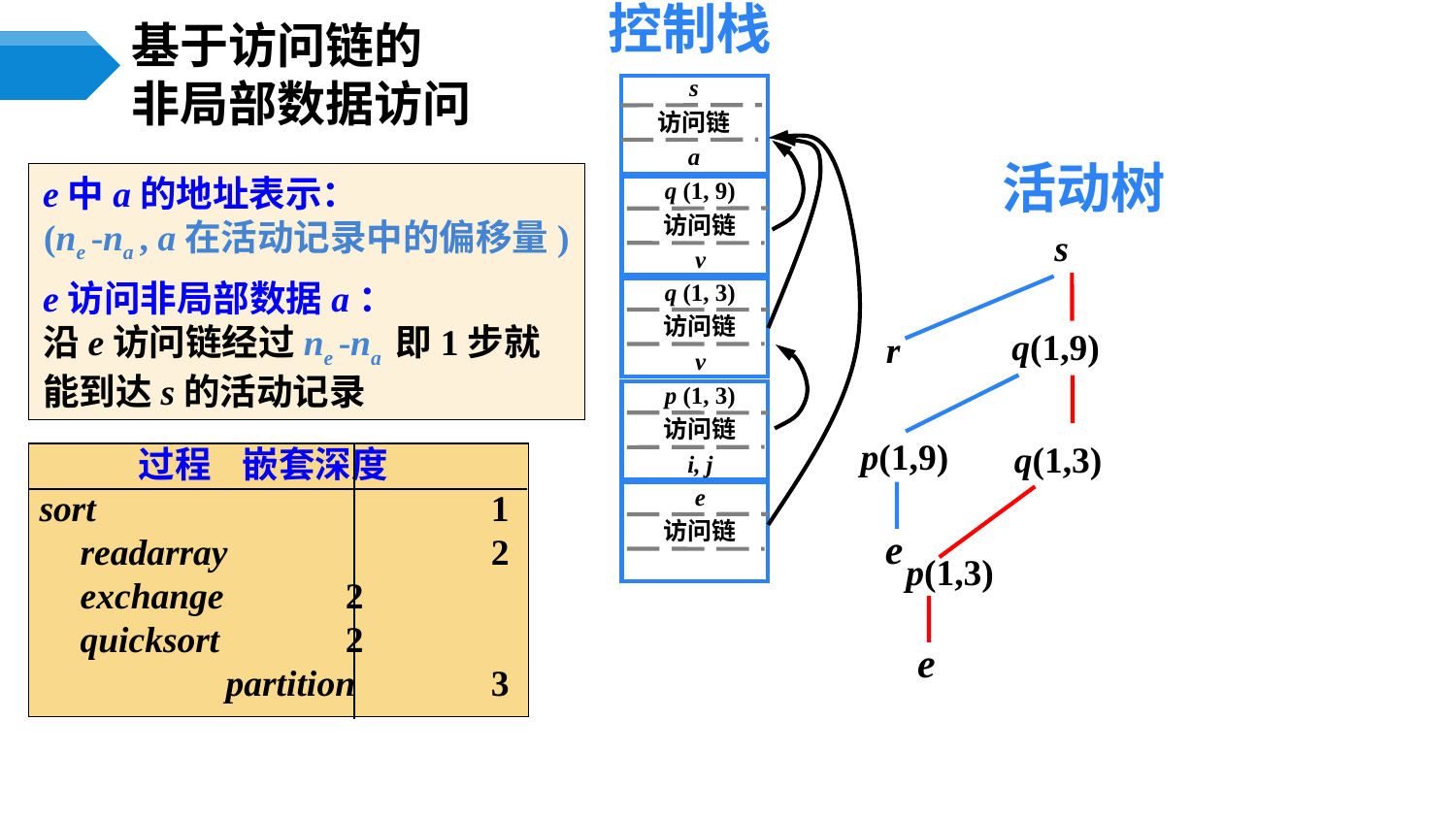

控制栈
基于访问链的
非局部数据访问
s

访问链

a

活动树
e中a的地址表示：
(ne -na , a在活动记录中的偏移量)
e访问非局部数据a：
沿e访问链经过ne -na 即1步就能到达s的活动记录
q (1, 9)

访问链

v

s

q (1, 3)

访问链

v

q(1,9)
r

p (1, 3)

访问链

i, j

p(1,9)
q(1,3)
	      过程	  嵌套深度
sort		             1
	readarray	             2
	exchange	             2
	quicksort	             2
		partition	             3
e

访问链

e
p(1,3)

e